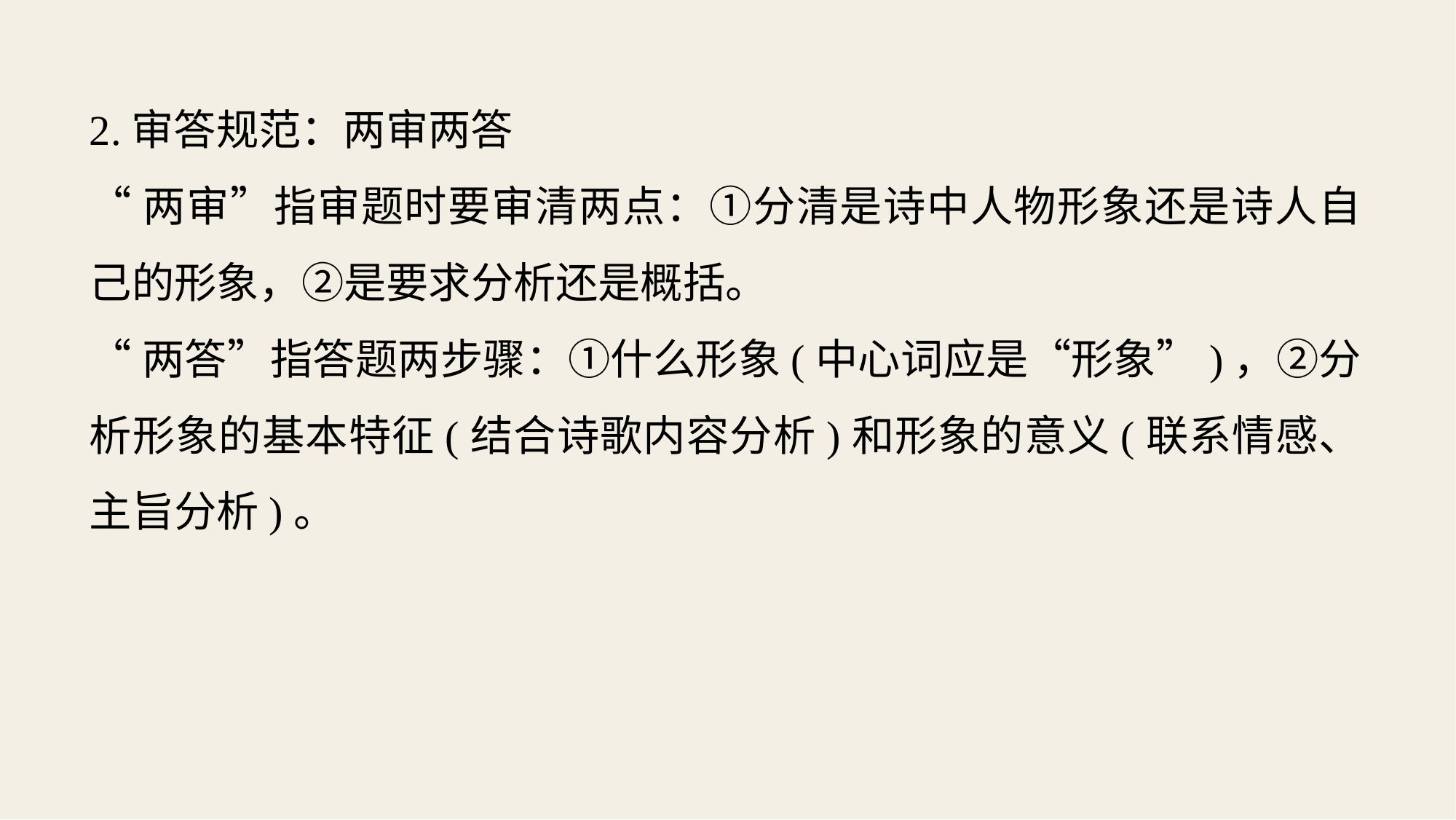

2.审答规范：两审两答
“两审”指审题时要审清两点：①分清是诗中人物形象还是诗人自己的形象，②是要求分析还是概括。
“两答”指答题两步骤：①什么形象(中心词应是“形象”)，②分析形象的基本特征(结合诗歌内容分析)和形象的意义(联系情感、主旨分析)。